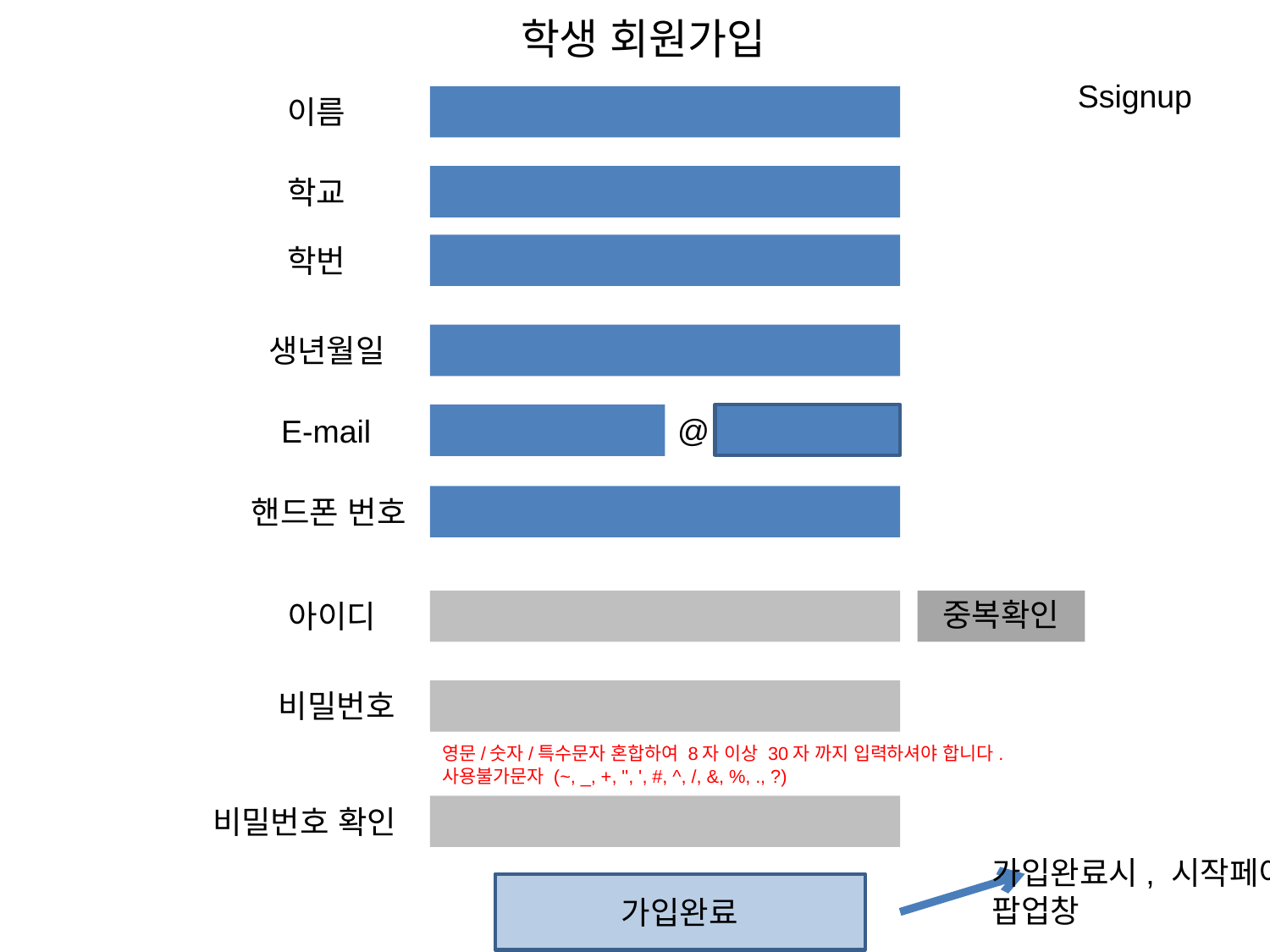

학생 회원가입
Ssignup
이름

학교

학번

생년월일

@
E-mail

핸드폰 번호

중복확인
아이디

비밀번호

영문/숫자/특수문자 혼합하여 8자 이상 30자 까지 입력하셔야 합니다.
사용불가문자 (~, _, +, ", ', #, ^, /, &, %, ., ?)
비밀번호 확인

가입완료시, 시작페이지로 넘어가면서
팝업창

가입완료